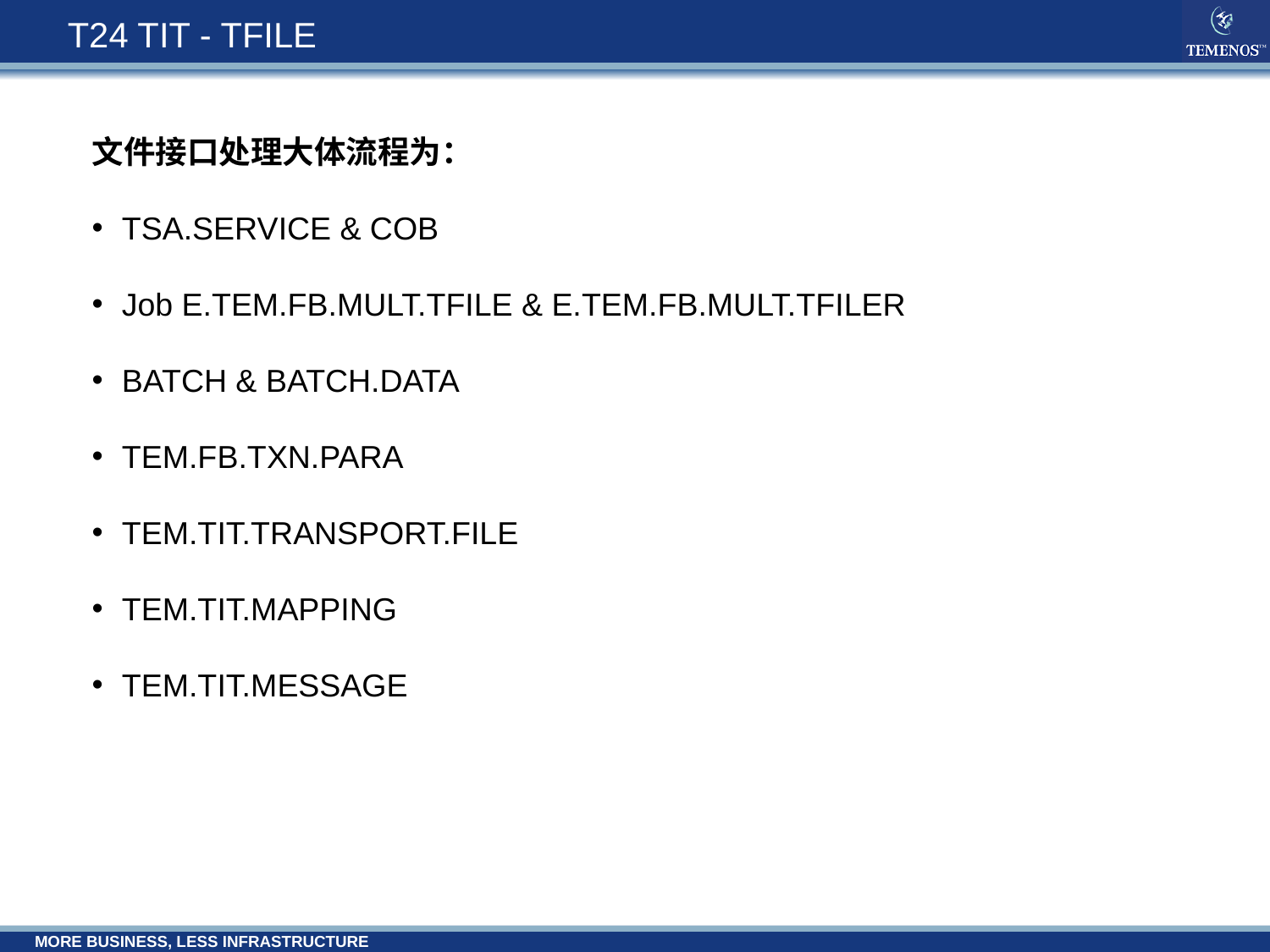

# T24 TIT - TFILE
文件接口处理大体流程为：

TSA.SERVICE & COB

Job E.TEM.FB.MULT.TFILE & E.TEM.FB.MULT.TFILER

BATCH & BATCH.DATA

TEM.FB.TXN.PARA

TEM.TIT.TRANSPORT.FILE

TEM.TIT.MAPPING

TEM.TIT.MESSAGE